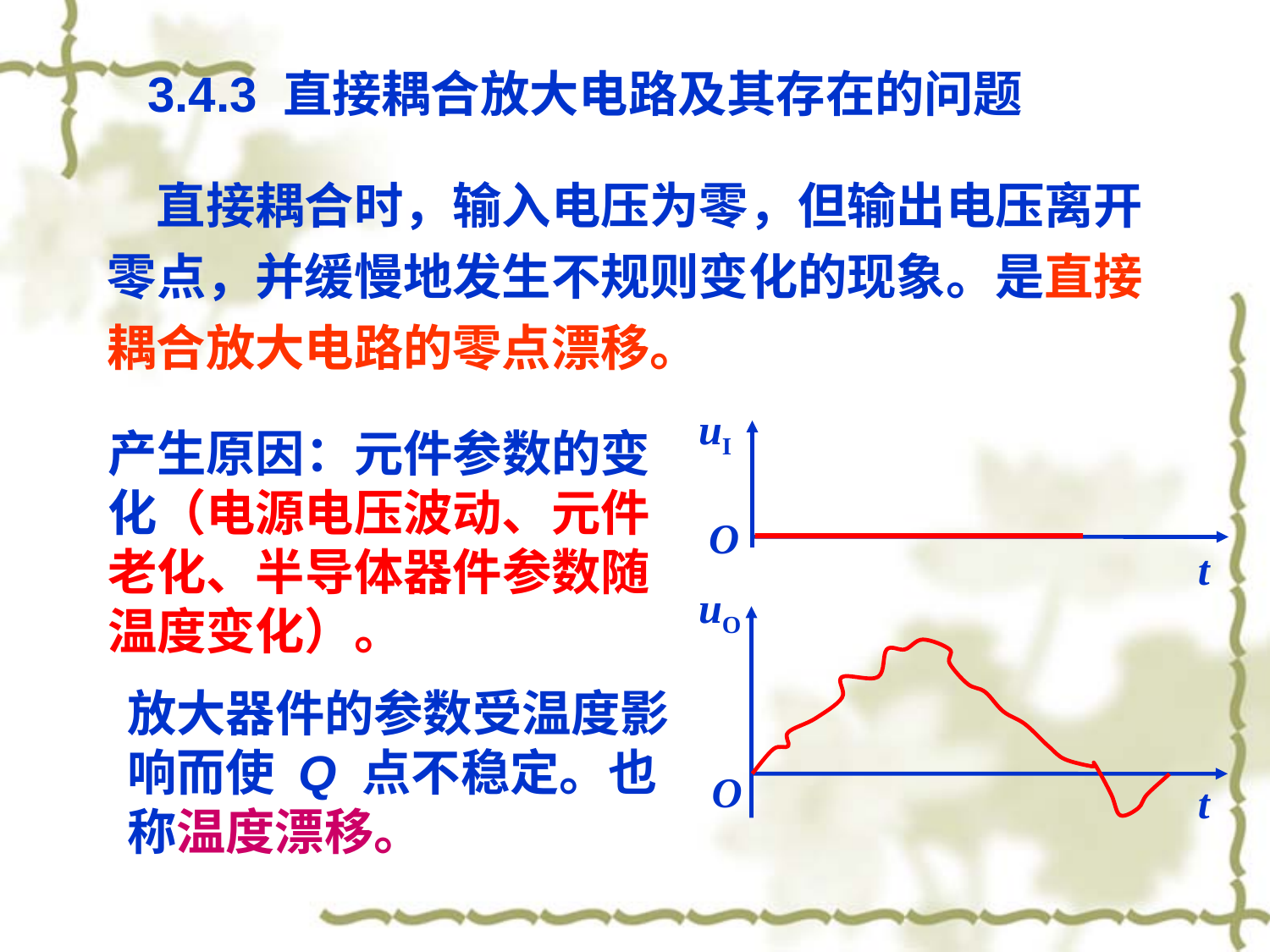

3.4.3 直接耦合放大电路及其存在的问题
　直接耦合时，输入电压为零，但输出电压离开零点，并缓慢地发生不规则变化的现象。是直接耦合放大电路的零点漂移。
uI

O

t
产生原因：元件参数的变化（电源电压波动、元件老化、半导体器件参数随温度变化）。

uO

O
t

放大器件的参数受温度影响而使 Q 点不稳定。也称温度漂移。
116